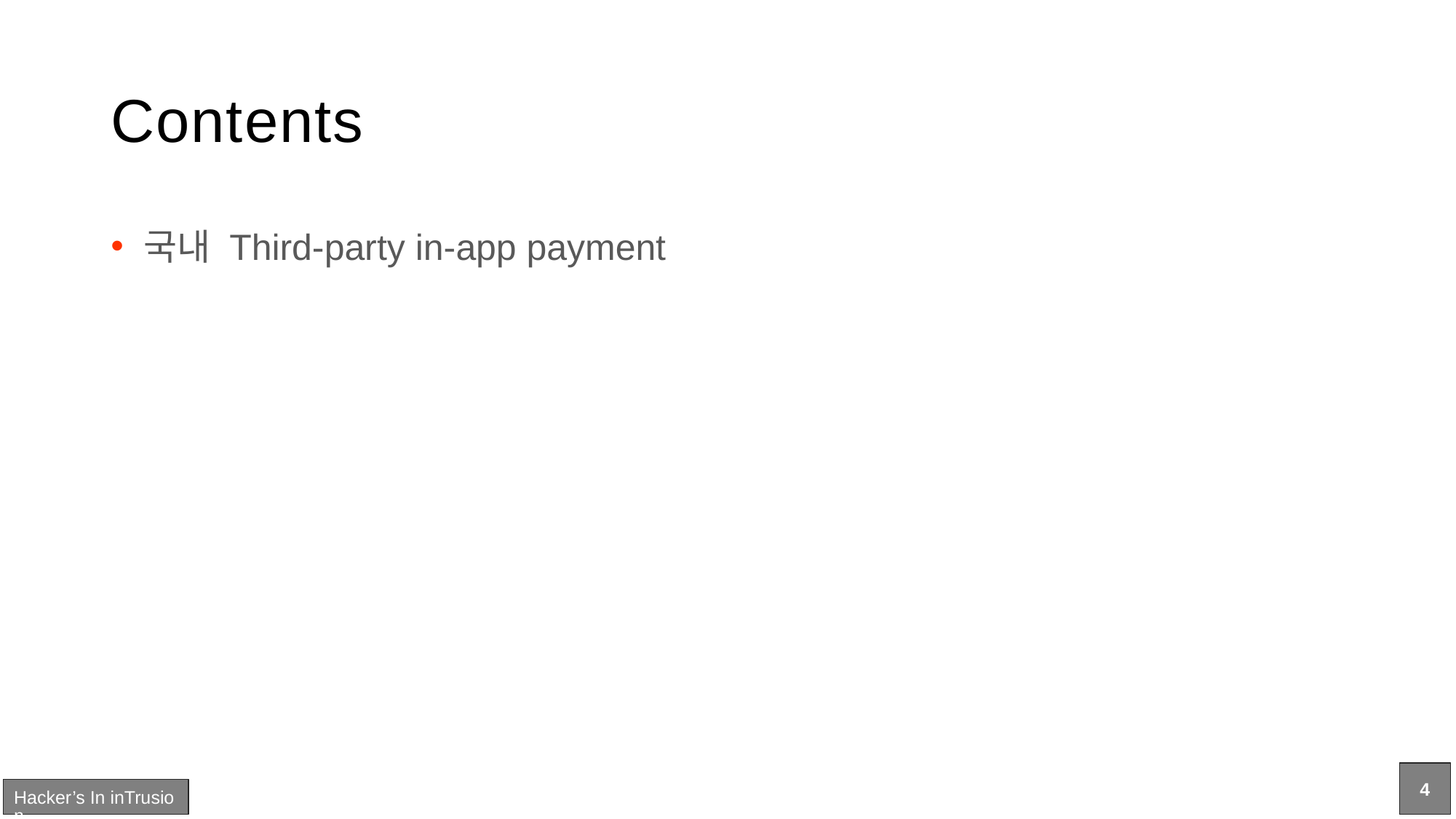

# Contents
국내 Third-party in-app payment

4
Hacker’s In inTrusion